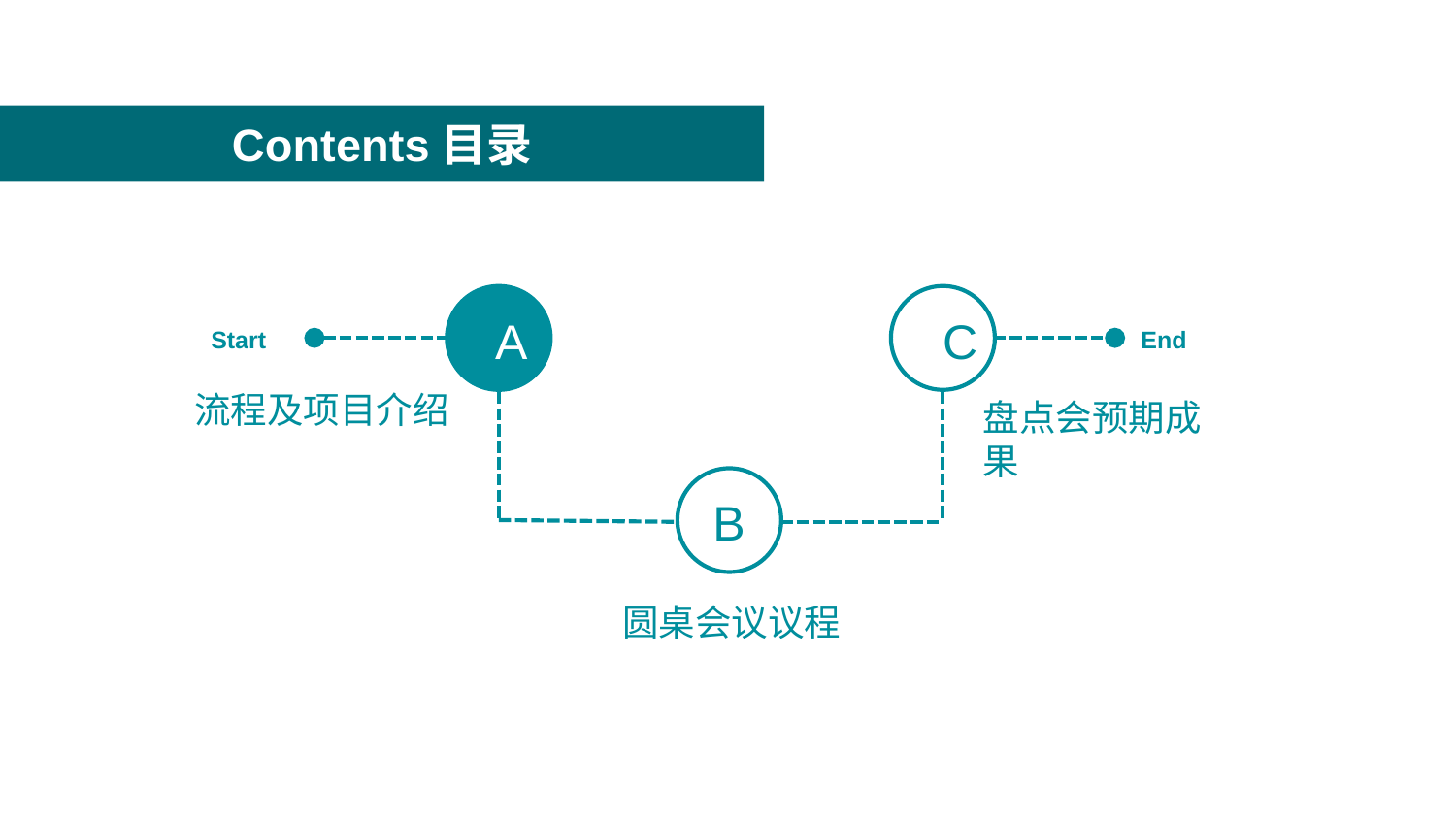

Contents目录

A
C
Start
End
流程及项目介绍
盘点会预期成果

B
圆桌会议议程